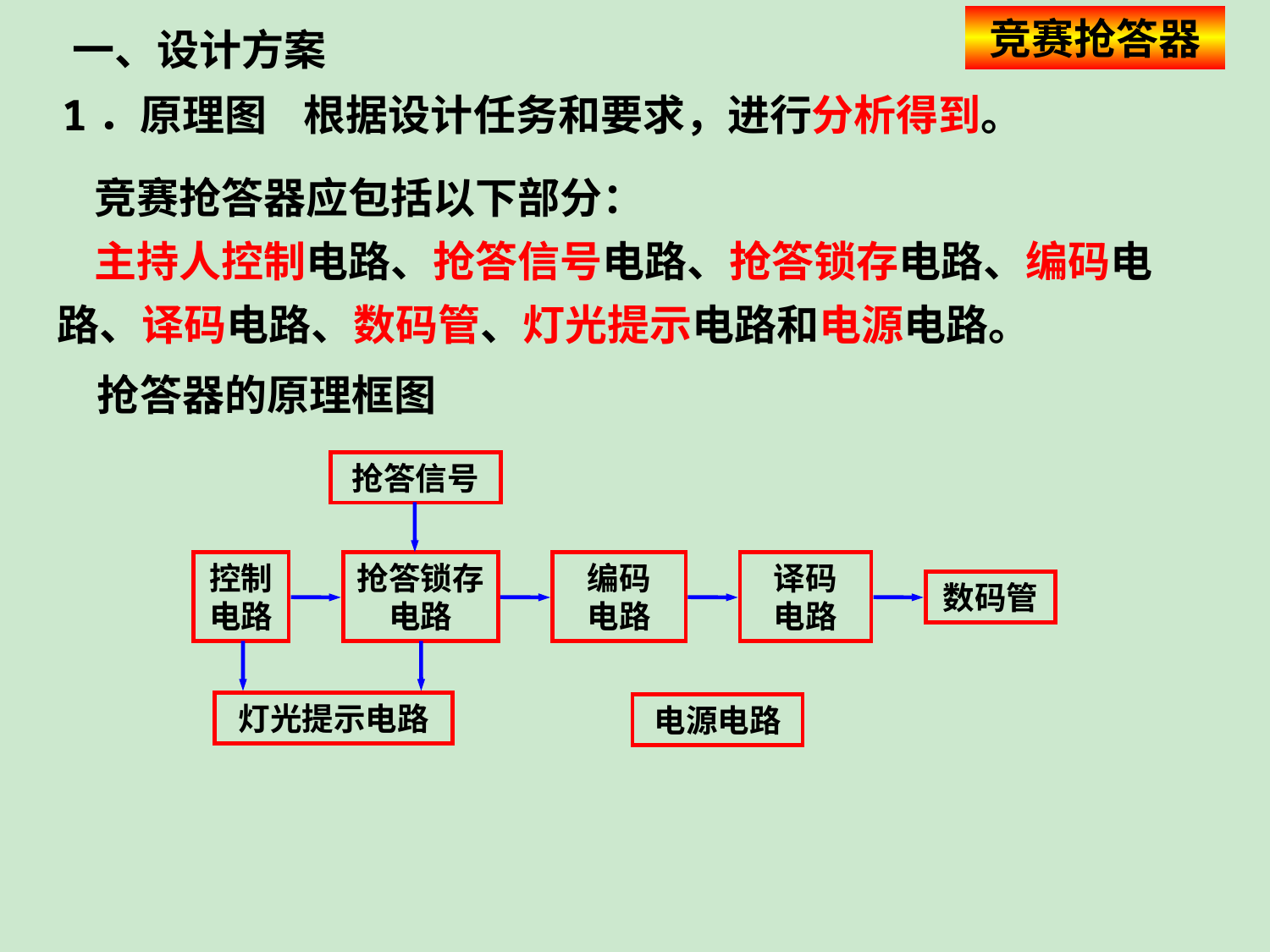

竞赛抢答器
一、设计方案
1．原理图
根据设计任务和要求，进行分析得到。
竞赛抢答器应包括以下部分：
主持人控制电路、抢答信号电路、抢答锁存电路、编码电路、译码电路、数码管、灯光提示电路和电源电路。
抢答器的原理框图
抢答信号

抢答锁存
电路
编码
电路
译码
电路
控制
电路
数码管

灯光提示电路
电源电路